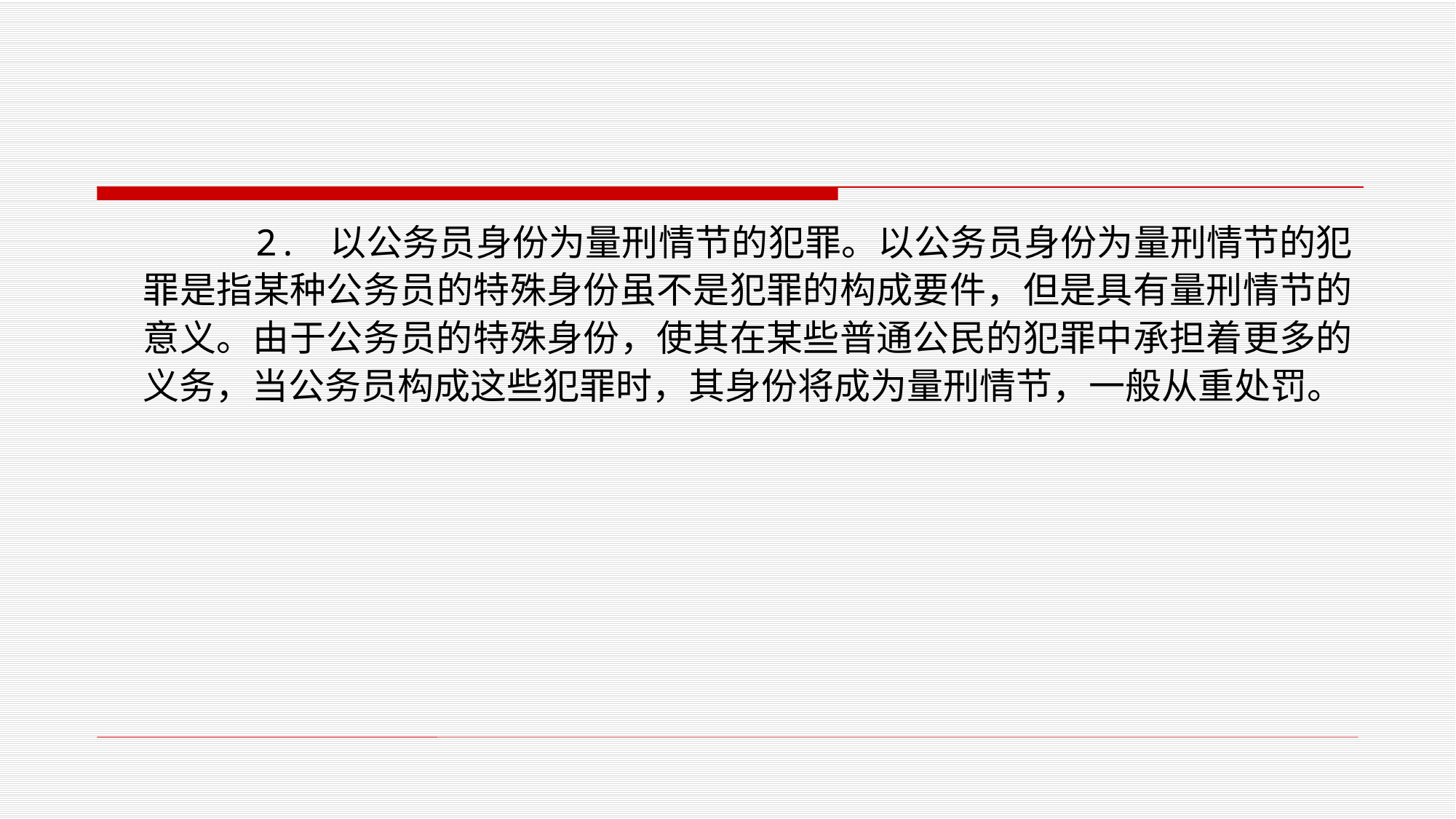

#
       2. 以公务员身份为量刑情节的犯罪。以公务员身份为量刑情节的犯罪是指某种公务员的特殊身份虽不是犯罪的构成要件，但是具有量刑情节的意义。由于公务员的特殊身份，使其在某些普通公民的犯罪中承担着更多的义务，当公务员构成这些犯罪时，其身份将成为量刑情节，一般从重处罚。